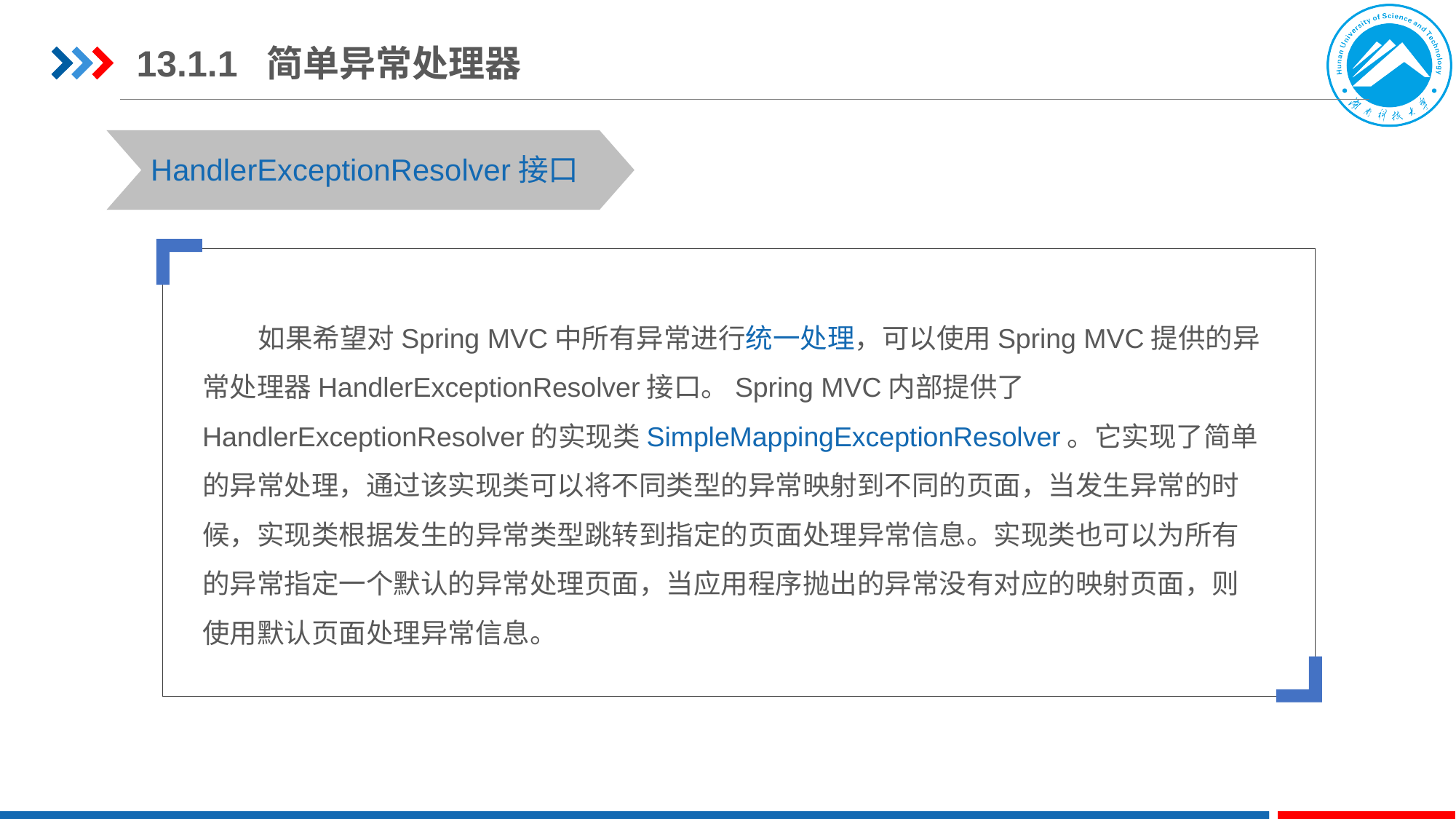

13.1.1  简单异常处理器

HandlerExceptionResolver接口

        如果希望对Spring MVC中所有异常进行统一处理，可以使用Spring MVC提供的异常处理器HandlerExceptionResolver接口。Spring MVC内部提供了HandlerExceptionResolver的实现类SimpleMappingExceptionResolver。它实现了简单的异常处理，通过该实现类可以将不同类型的异常映射到不同的页面，当发生异常的时候，实现类根据发生的异常类型跳转到指定的页面处理异常信息。实现类也可以为所有的异常指定一个默认的异常处理页面，当应用程序抛出的异常没有对应的映射页面，则使用默认页面处理异常信息。